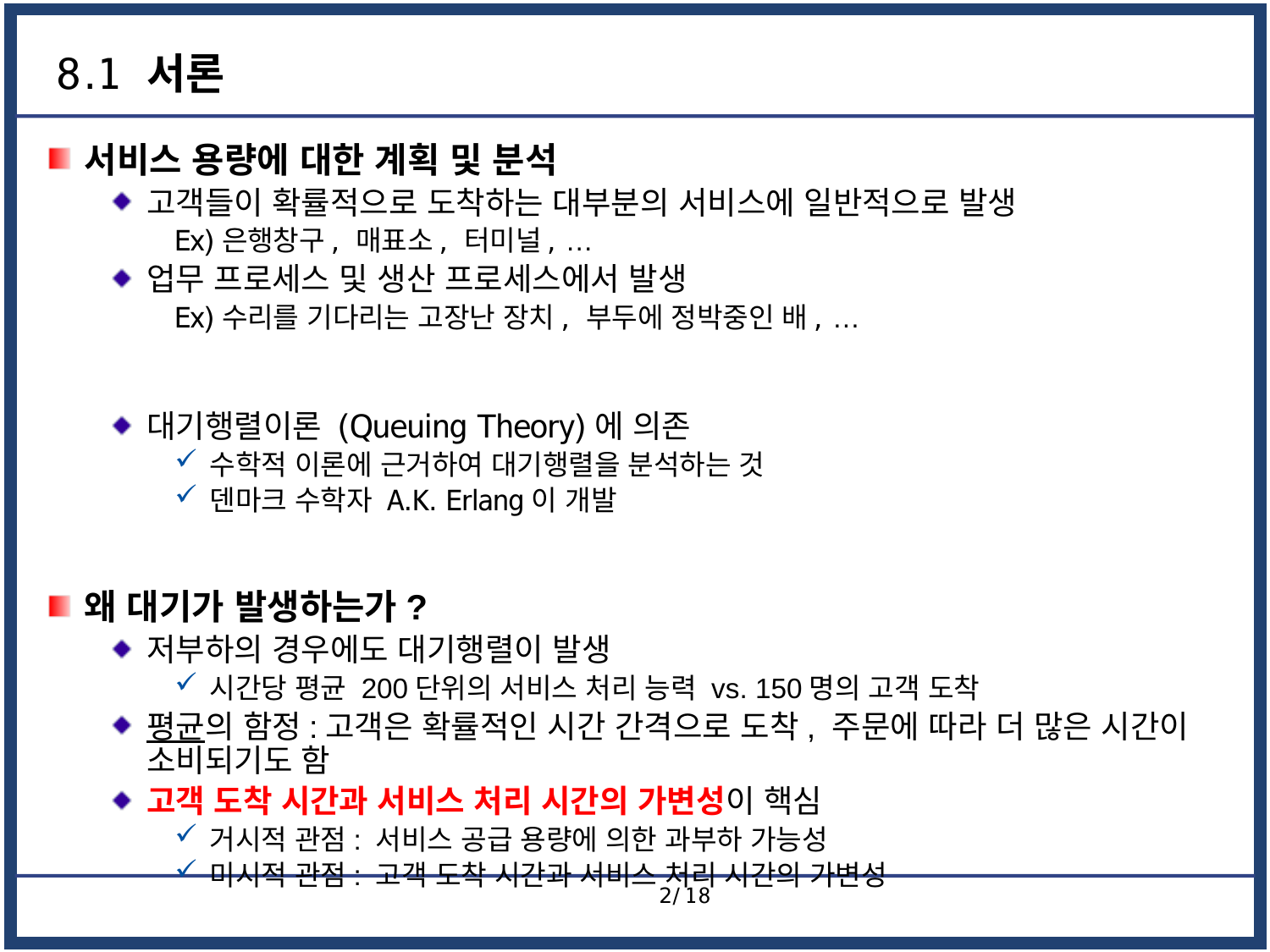

# 8.1 서론
서비스 용량에 대한 계획 및 분석
고객들이 확률적으로 도착하는 대부분의 서비스에 일반적으로 발생
Ex)은행창구, 매표소, 터미널, …
업무 프로세스 및 생산 프로세스에서 발생
Ex)수리를 기다리는 고장난 장치, 부두에 정박중인 배, …

대기행렬이론 (Queuing Theory)에 의존
수학적 이론에 근거하여 대기행렬을 분석하는 것
덴마크 수학자 A.K. Erlang이 개발

왜 대기가 발생하는가?
저부하의 경우에도 대기행렬이 발생
시간당 평균 200단위의 서비스 처리 능력 vs. 150명의 고객 도착
평균의 함정:고객은 확률적인 시간 간격으로 도착, 주문에 따라 더 많은 시간이 소비되기도 함
고객 도착 시간과 서비스 처리 시간의 가변성이 핵심
거시적 관점: 서비스 공급 용량에 의한 과부하 가능성
미시적 관점: 고객 도착 시간과 서비스 처리 시간의 가변성